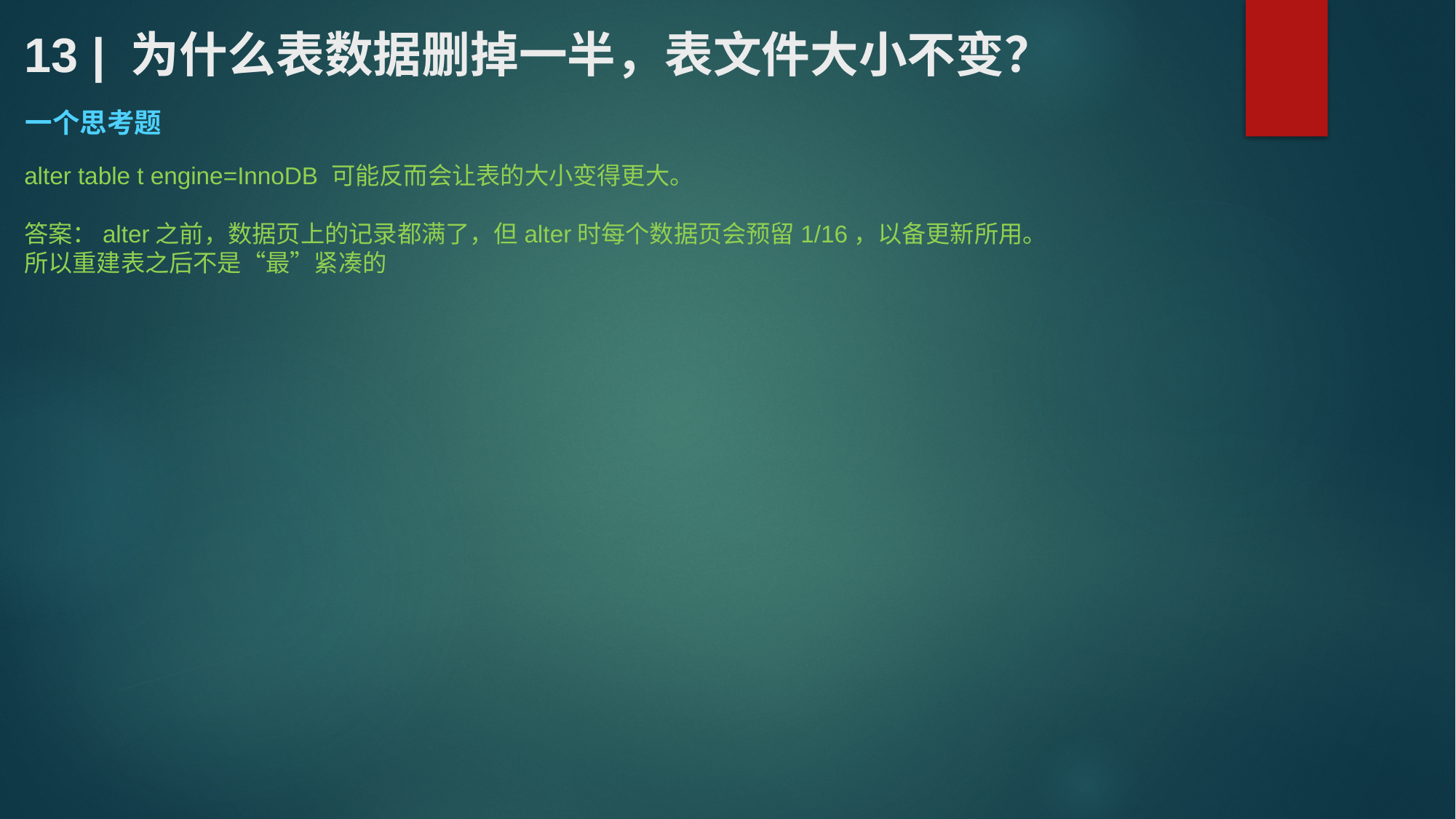

# 13 | 为什么表数据删掉一半，表文件大小不变？
一个思考题
alter table t engine=InnoDB 可能反而会让表的大小变得更大。

答案：alter之前，数据页上的记录都满了，但alter时每个数据页会预留1/16，以备更新所用。
所以重建表之后不是“最”紧凑的